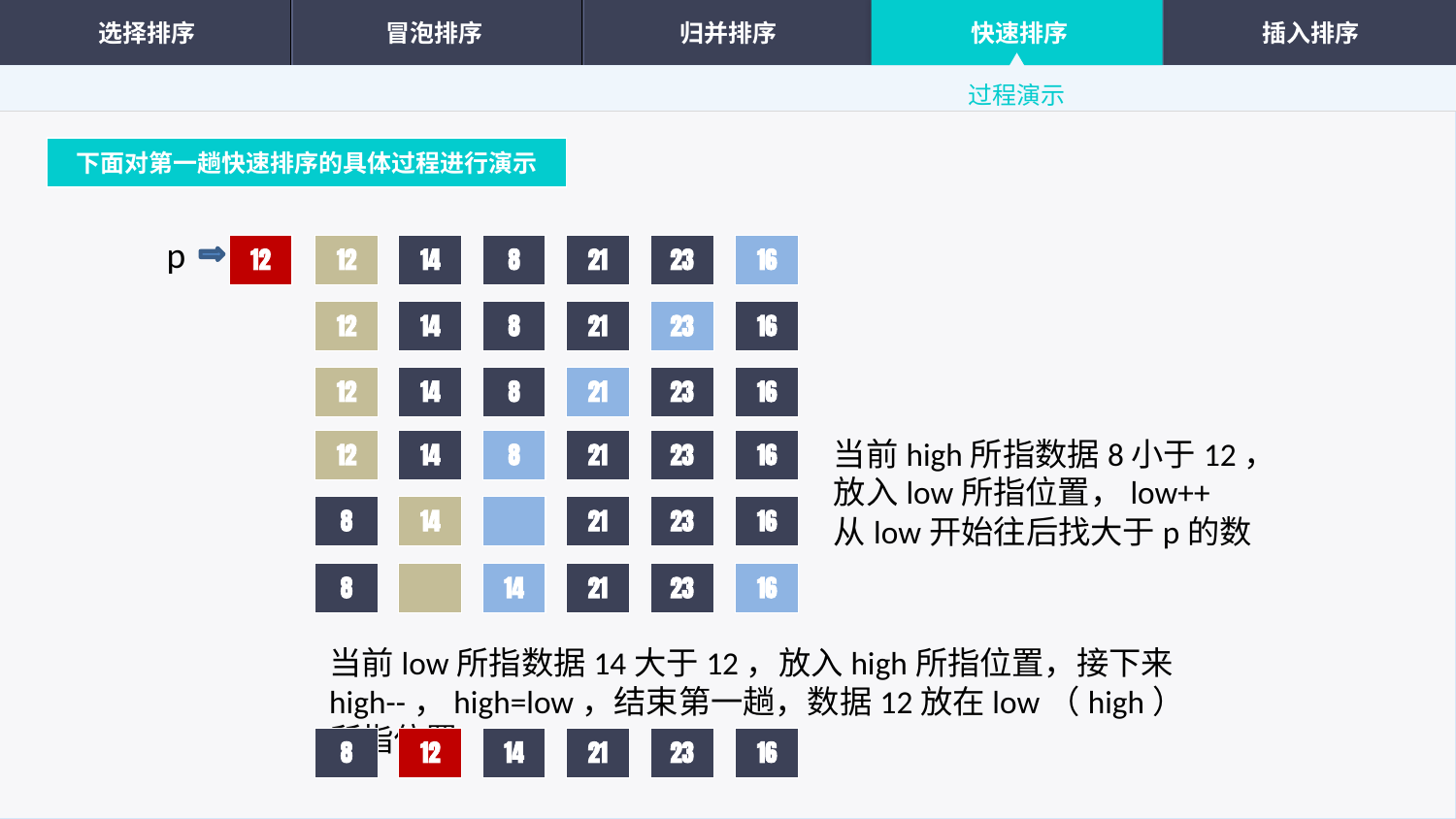

选择排序
冒泡排序
归并排序
快速排序
插入排序
过程演示
下面对第一趟快速排序的具体过程进行演示
p
12
12
14
8
21
23
16

12
14
8
21
23
23
16
16
12
14
8
21
21
23
23
16
当前high所指数据8小于12，放入low所指位置，low++
从low开始往后找大于p的数
12
14
8
8
21
21
23
16
12
8
14
14
8

21
23
16
8
14

14
21
23
16
当前low所指数据14大于12，放入high所指位置，接下来high--，high=low，结束第一趟，数据12放在low（high）所指位置
8
12
14
21
23
16